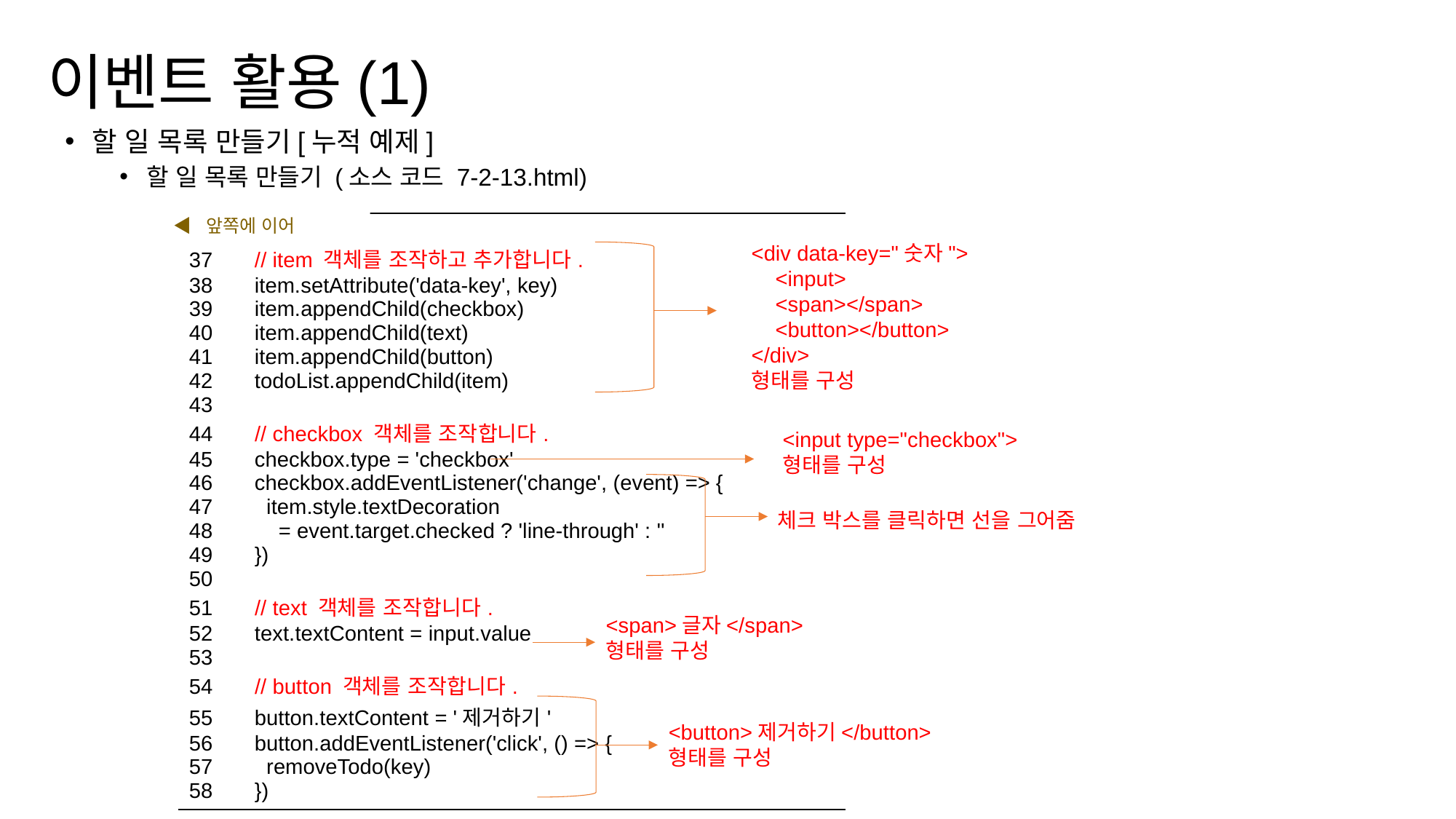

이벤트 활용(1)
할 일 목록 만들기[누적 예제]
할 일 목록 만들기 (소스 코드 7-2-13.html)
◀  앞쪽에 이어
| 37 // item 객체를 조작하고 추가합니다. 38 item.setAttribute('data-key', key) 39 item.appendChild(checkbox) 40 item.appendChild(text) 41 item.appendChild(button) 42 todoList.appendChild(item) 43 44 // checkbox 객체를 조작합니다. 45 checkbox.type = 'checkbox' 46 checkbox.addEventListener('change', (event) => { 47 item.style.textDecoration 48 = event.target.checked ? 'line-through' : '' 49 }) 50 51 // text 객체를 조작합니다. 52 text.textContent = input.value 53 54 // button 객체를 조작합니다. 55 button.textContent = '제거하기' 56 button.addEventListener('click', () => { 57 removeTodo(key) 58 }) |
| --- |
<div data-key="숫자">
    <input>
    <span></span>
    <button></button>
</div>
형태를 구성

<input type="checkbox">
형태를 구성

체크 박스를 클릭하면 선을 그어줌
<span>글자</span>
형태를 구성

<button>제거하기</button>
형태를 구성